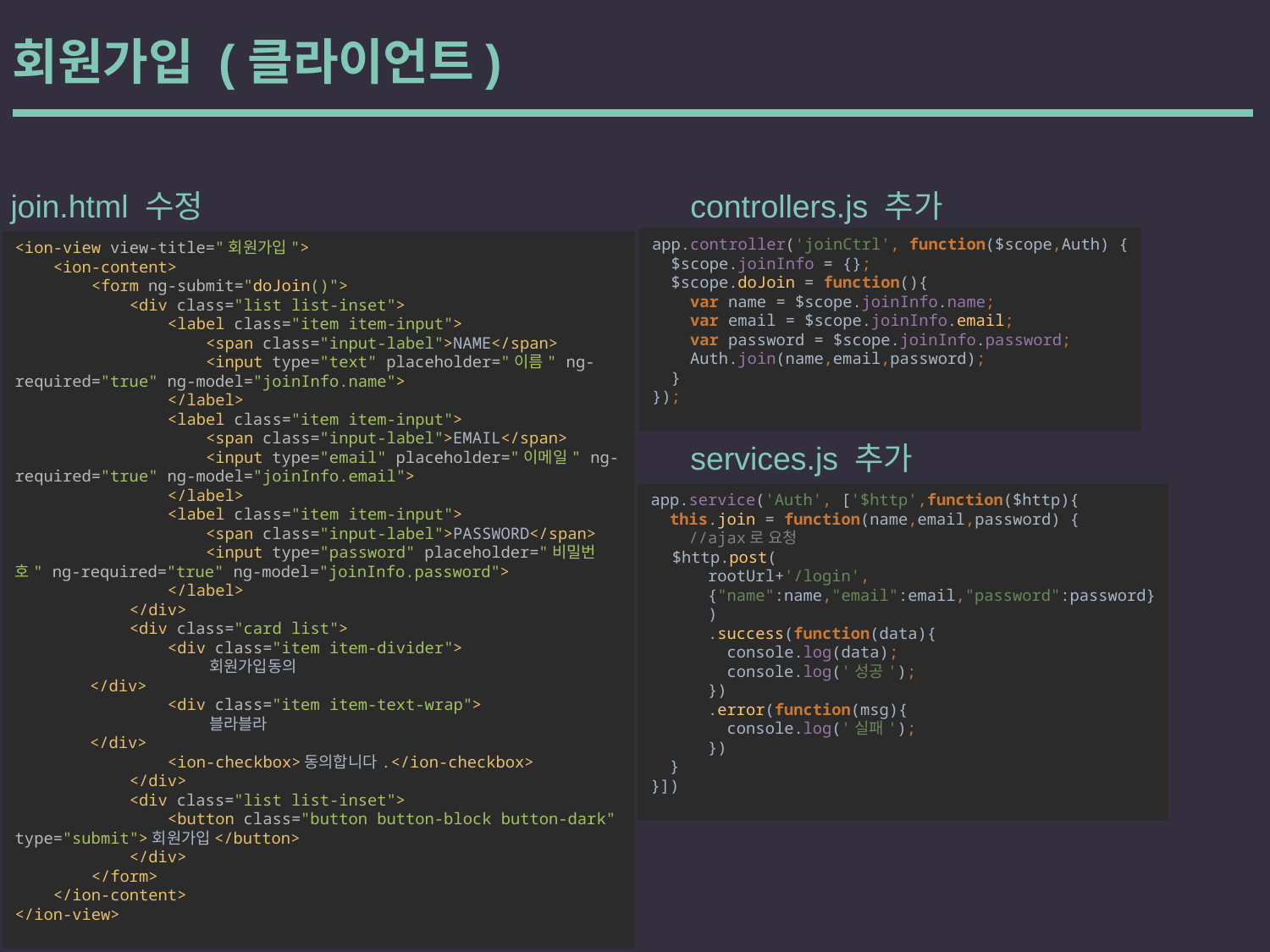

회원가입 (클라이언트)

join.html 수정
controllers.js 추가
app.controller('joinCtrl', function($scope,Auth) {
  $scope.joinInfo = {};
  $scope.doJoin = function(){
    var name = $scope.joinInfo.name;
    var email = $scope.joinInfo.email;
    var password = $scope.joinInfo.password;
    Auth.join(name,email,password);
  }
});

<ion-view view-title="회원가입">
    <ion-content>
        <form ng-submit="doJoin()">
            <div class="list list-inset">
                <label class="item item-input">
                    <span class="input-label">NAME</span>
                    <input type="text" placeholder="이름" ng-required="true" ng-model="joinInfo.name">
                </label>
                <label class="item item-input">
                    <span class="input-label">EMAIL</span>
                    <input type="email" placeholder="이메일" ng-required="true" ng-model="joinInfo.email">
                </label>
                <label class="item item-input">
                    <span class="input-label">PASSWORD</span>
                    <input type="password" placeholder="비밀번호" ng-required="true" ng-model="joinInfo.password">
                </label>
            </div>
            <div class="card list">
                <div class="item item-divider">
                    회원가입동의
                </div>
                <div class="item item-text-wrap">
                    블라블라
                </div>
                <ion-checkbox>동의합니다.</ion-checkbox>
            </div>
            <div class="list list-inset">
                <button class="button button-block button-dark" type="submit">회원가입</button>
            </div>
        </form>
    </ion-content>
</ion-view>

services.js 추가
app.service('Auth', ['$http',function($http){
  this.join = function(name,email,password) {
    //ajax로 요청
    $http.post(
      rootUrl+'/login',
      {"name":name,"email":email,"password":password}
      )
      .success(function(data){
        console.log(data);
        console.log('성공');
      })
      .error(function(msg){
        console.log('실패');
      })
  }
}])